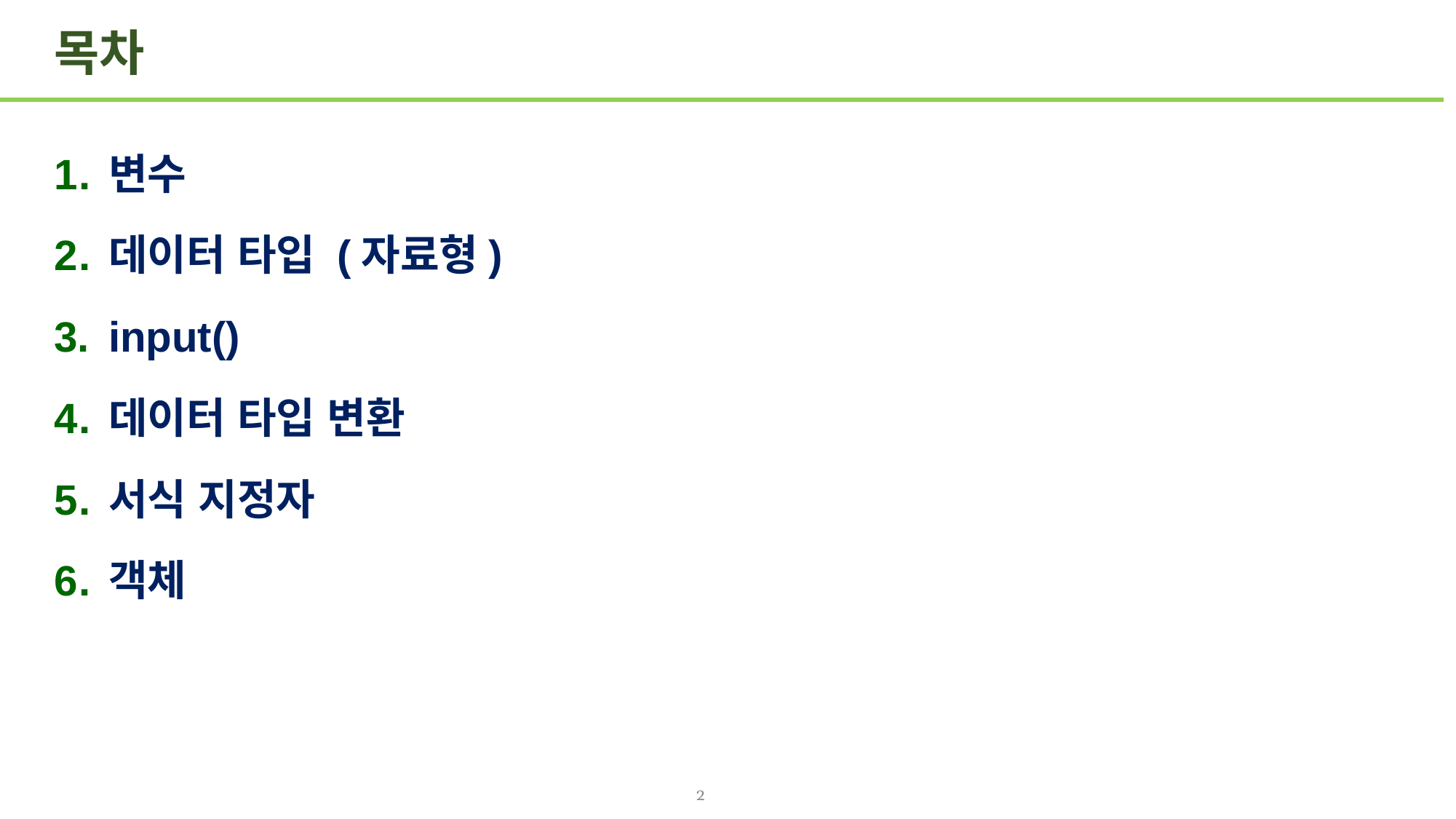

# 목차
변수
데이터 타입 (자료형)
input()
데이터 타입 변환
서식 지정자
객체

2